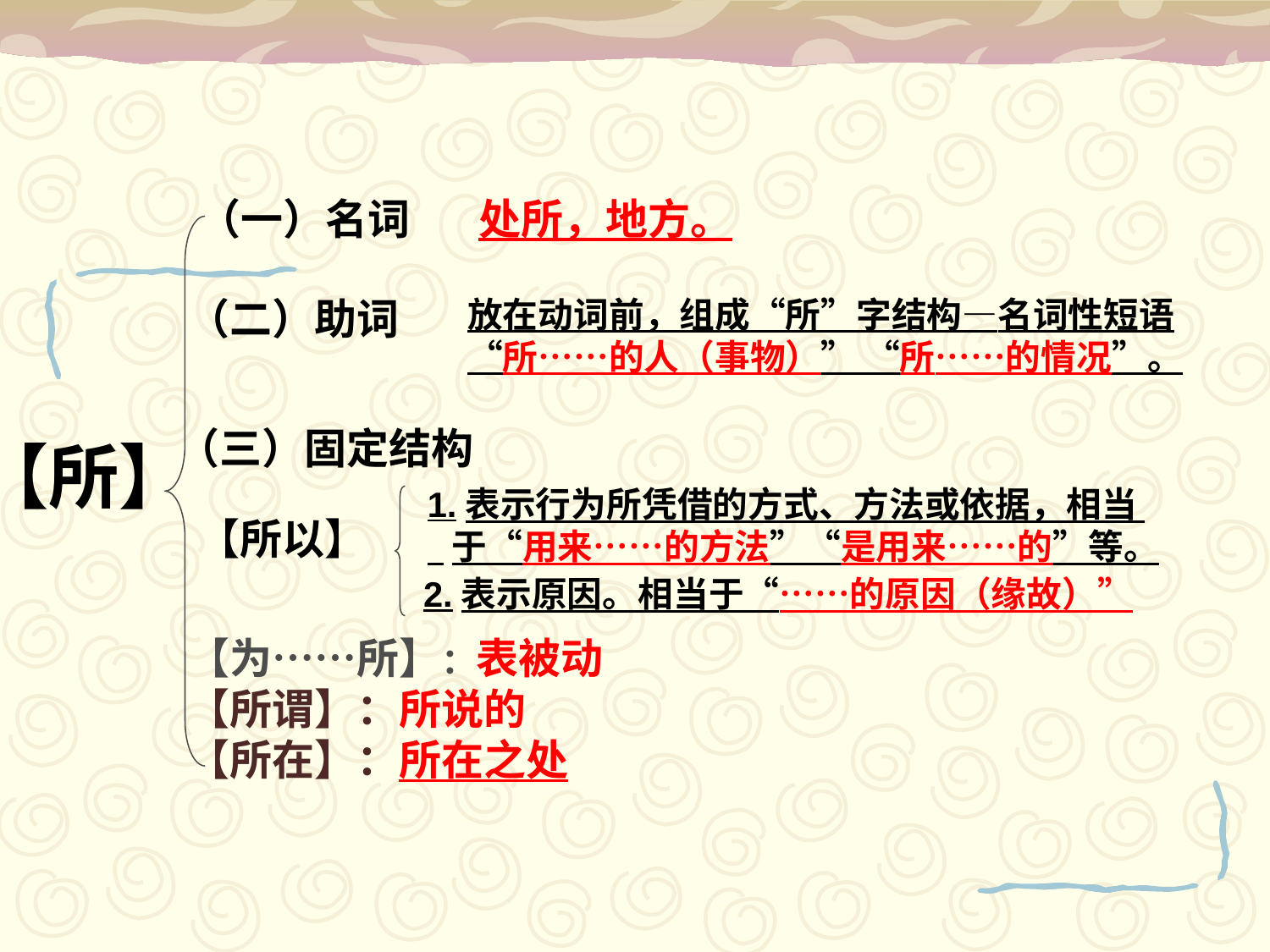

（一）名词
处所，地方。

（二）助词
放在动词前，组成“所”字结构—名词性短语 “所……的人（事物）” “所……的情况”。
（三）固定结构

【所】
1.表示行为所凭借的方式、方法或依据，相当
  于“用来……的方法”“是用来……的”等。

【所以】
2.表示原因。相当于“……的原因（缘故）”
【为……所】：表被动
【所谓】：所说的
【所在】：所在之处